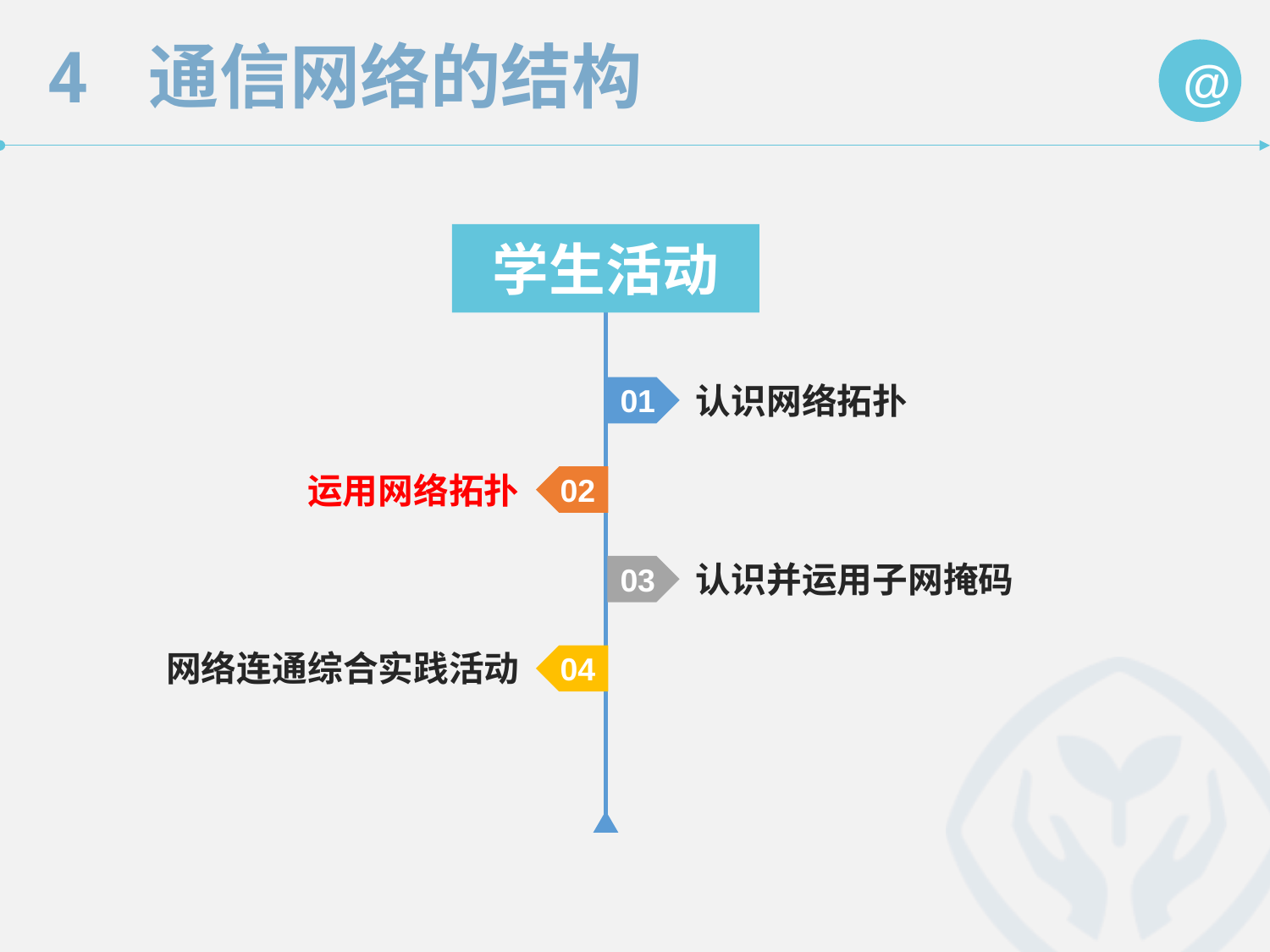

学生活动
01
认识网络拓扑
02
运用网络拓扑
03
认识并运用子网掩码
04
网络连通综合实践活动